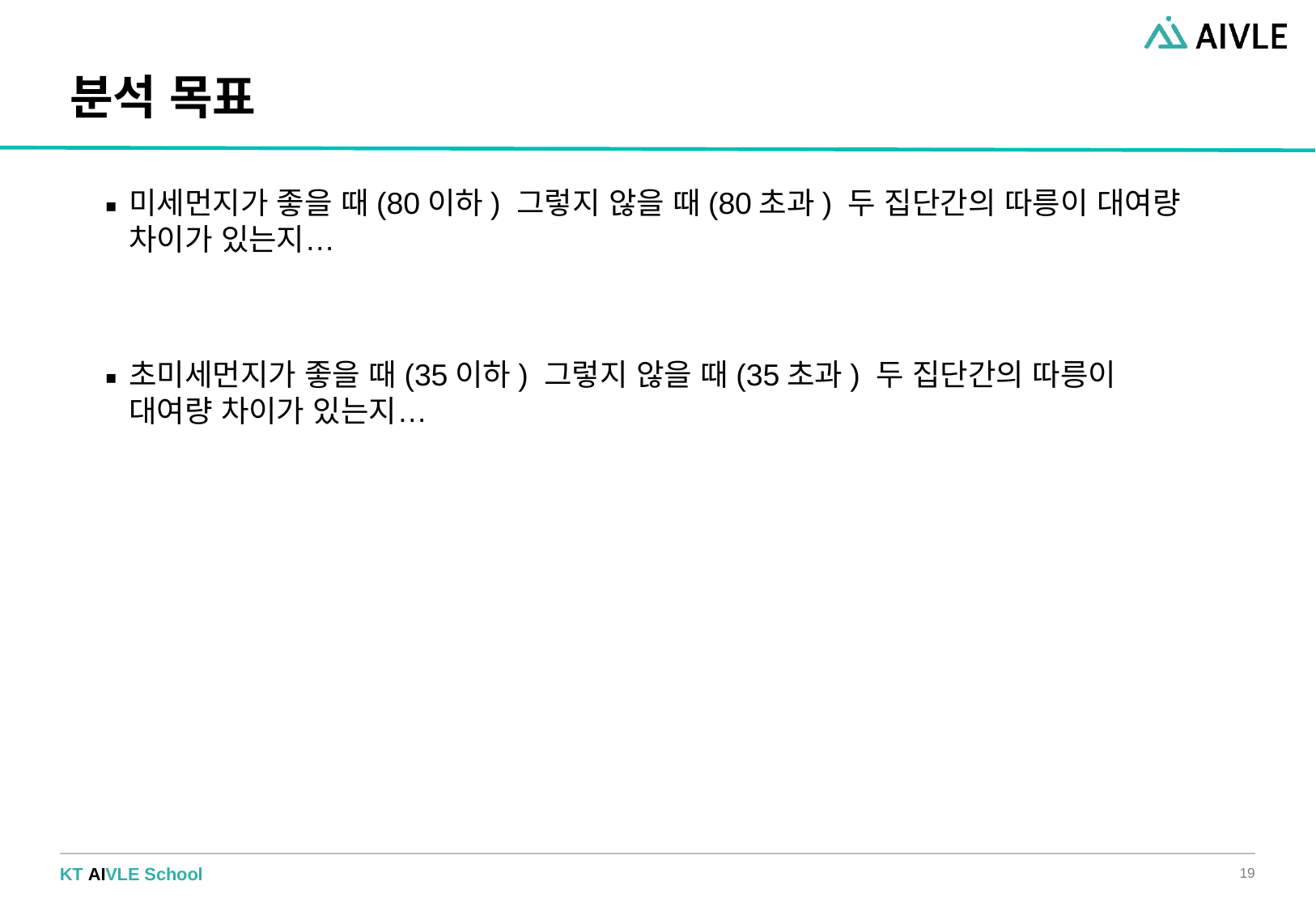

# 분석 목표
미세먼지가 좋을 때(80이하) 그렇지 않을 때(80초과) 두 집단간의 따릉이 대여량 차이가 있는지…
초미세먼지가 좋을 때(35이하) 그렇지 않을 때(35초과) 두 집단간의 따릉이 대여량 차이가 있는지…